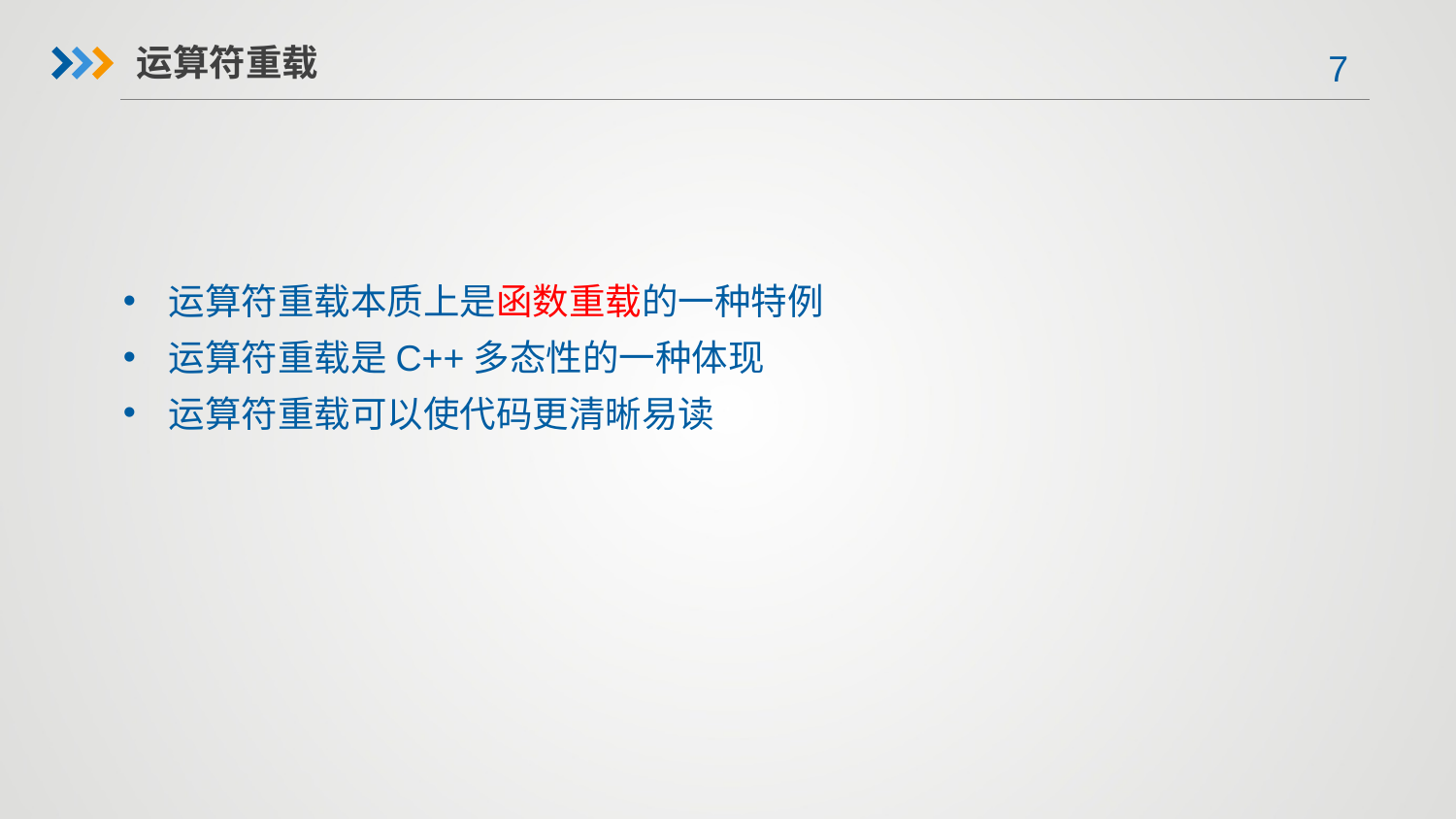

运算符重载
运算符重载本质上是函数重载的一种特例
运算符重载是C++多态性的一种体现
运算符重载可以使代码更清晰易读